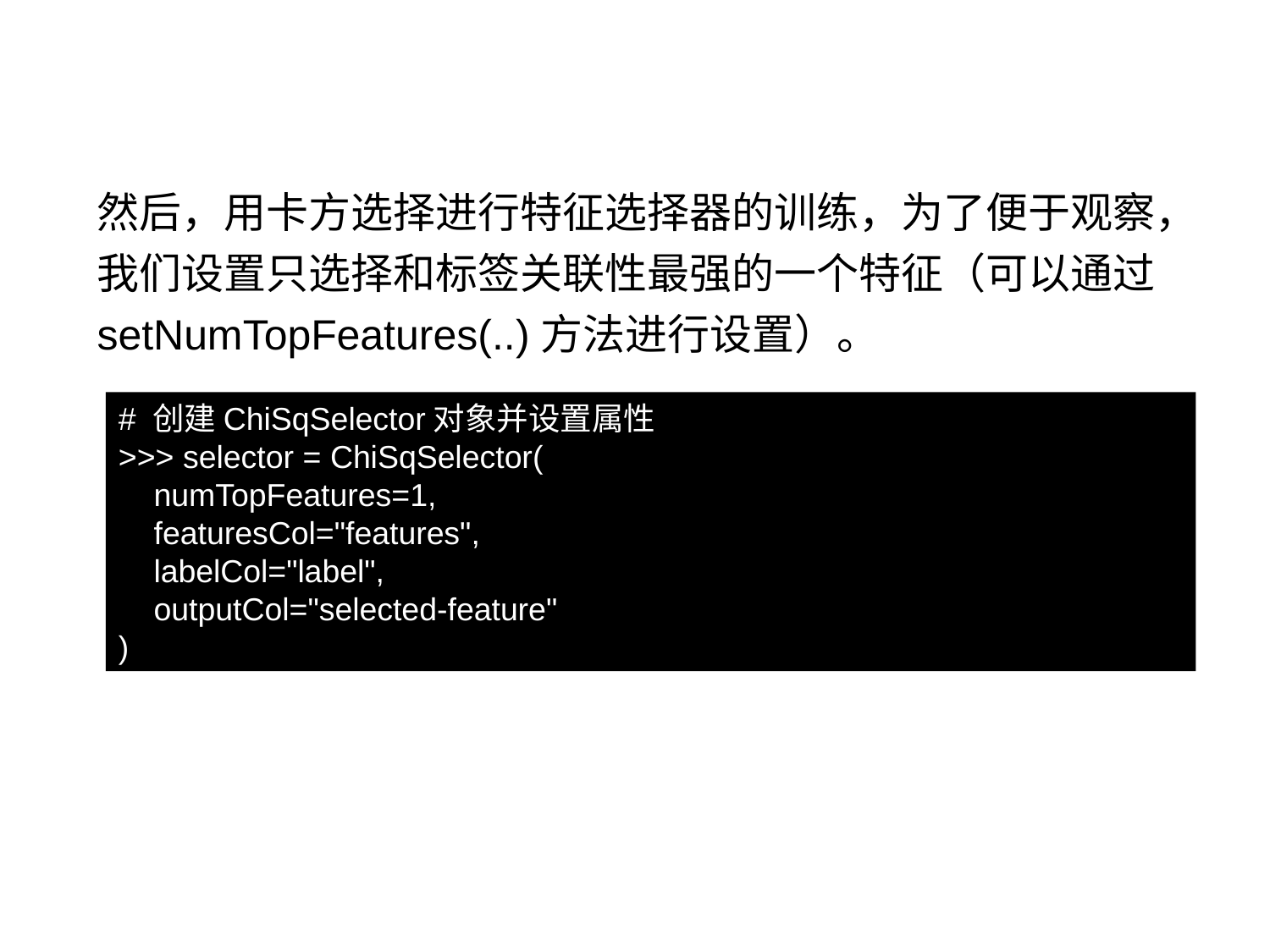

9.6.3 特征选择
然后，用卡方选择进行特征选择器的训练，为了便于观察，我们设置只选择和标签关联性最强的一个特征（可以通过setNumTopFeatures(..)方法进行设置）。
# 创建ChiSqSelector对象并设置属性
>>> selector = ChiSqSelector(
    numTopFeatures=1,
    featuresCol="features",
    labelCol="label",
    outputCol="selected-feature"
)